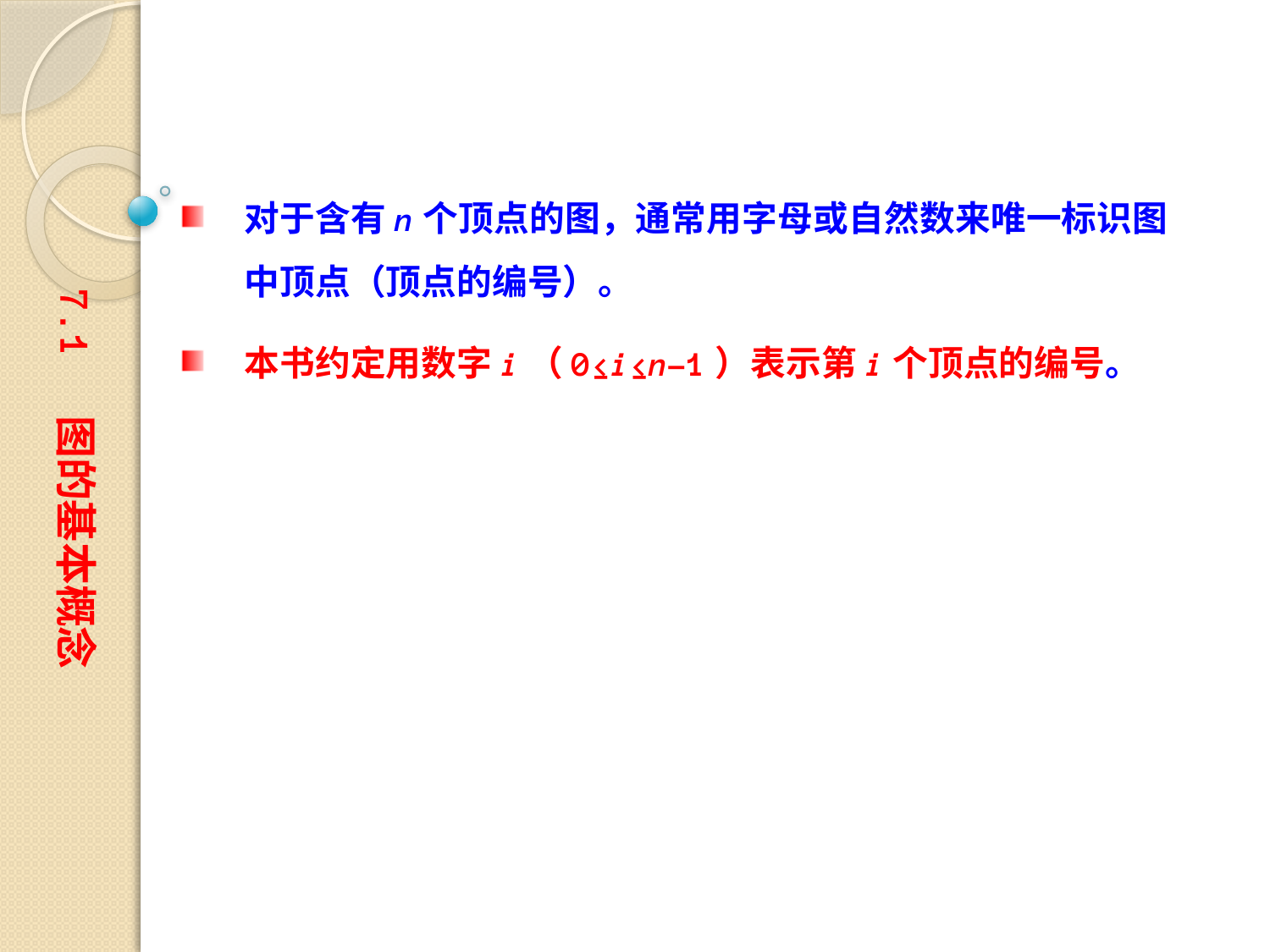

对于含有n个顶点的图，通常用字母或自然数来唯一标识图中顶点（顶点的编号）。
本书约定用数字i（0≤i≤n-1）表示第i个顶点的编号。
7.1  图的基本概念